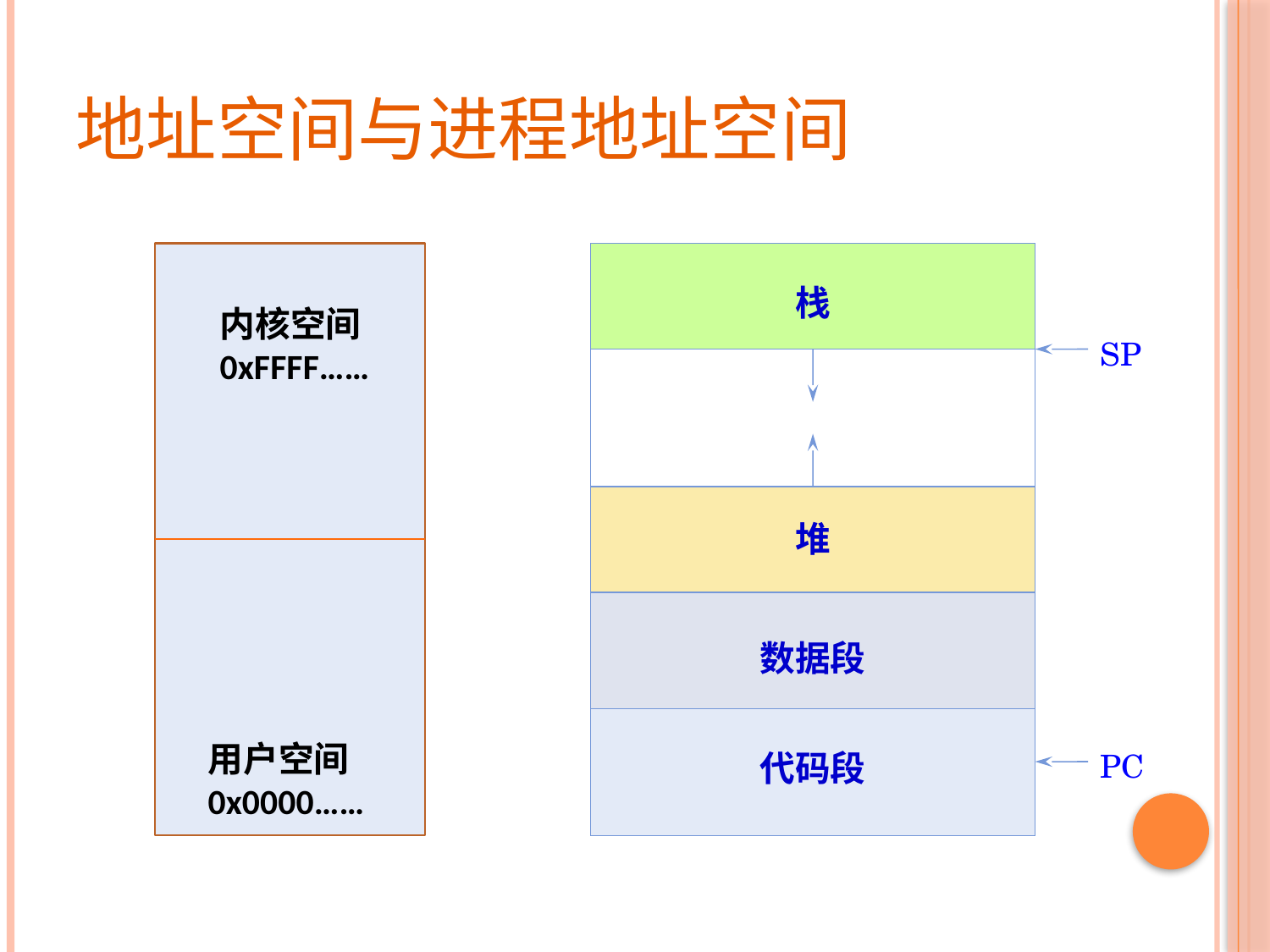

# 地址空间与进程地址空间

栈
内核空间
0xFFFF……
SP

堆

数据段

用户空间
0x0000……
代码段
PC